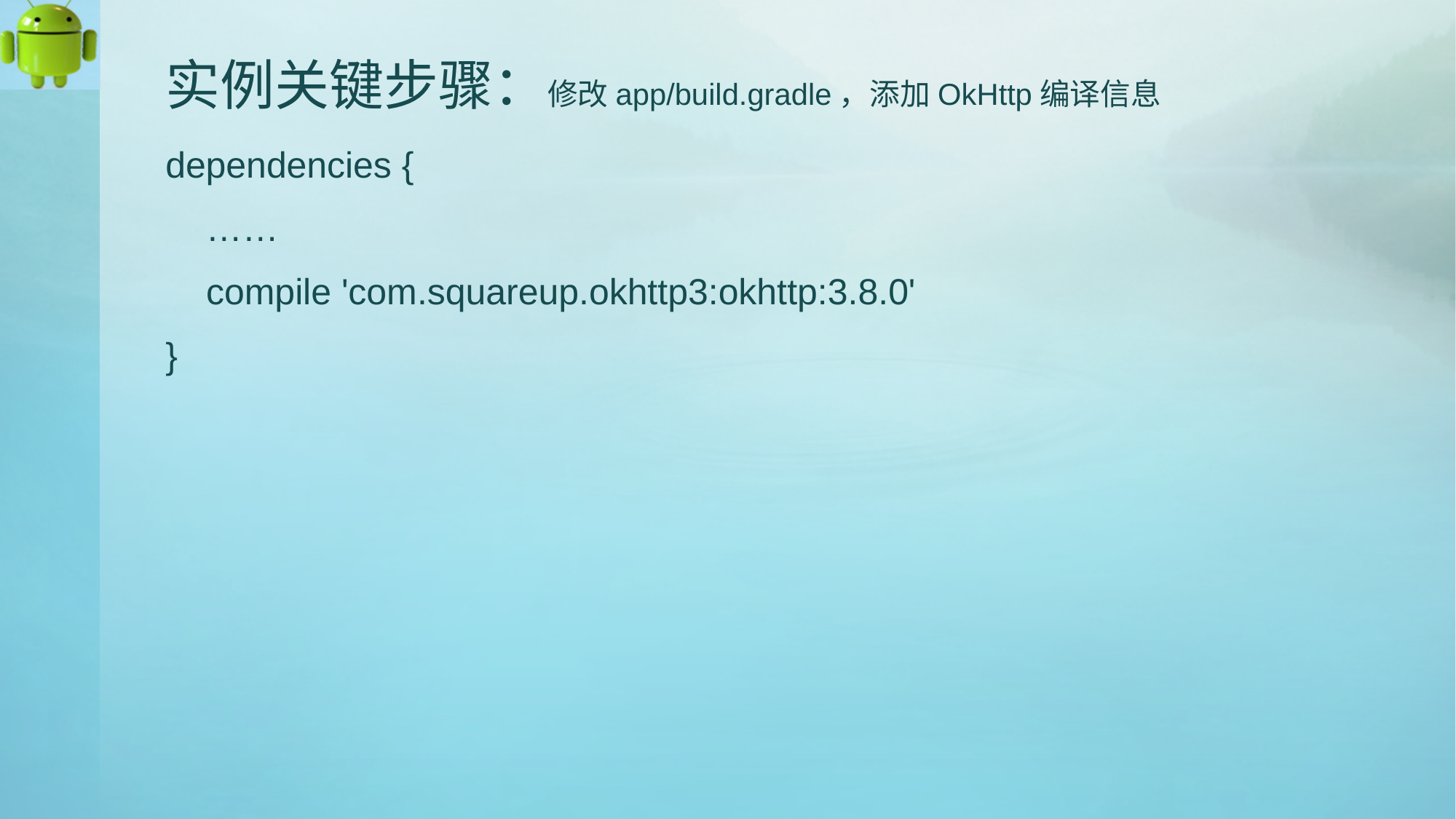

# 实例关键步骤：修改app/build.gradle，添加OkHttp编译信息
dependencies {
    ……
    compile 'com.squareup.okhttp3:okhttp:3.8.0'
}